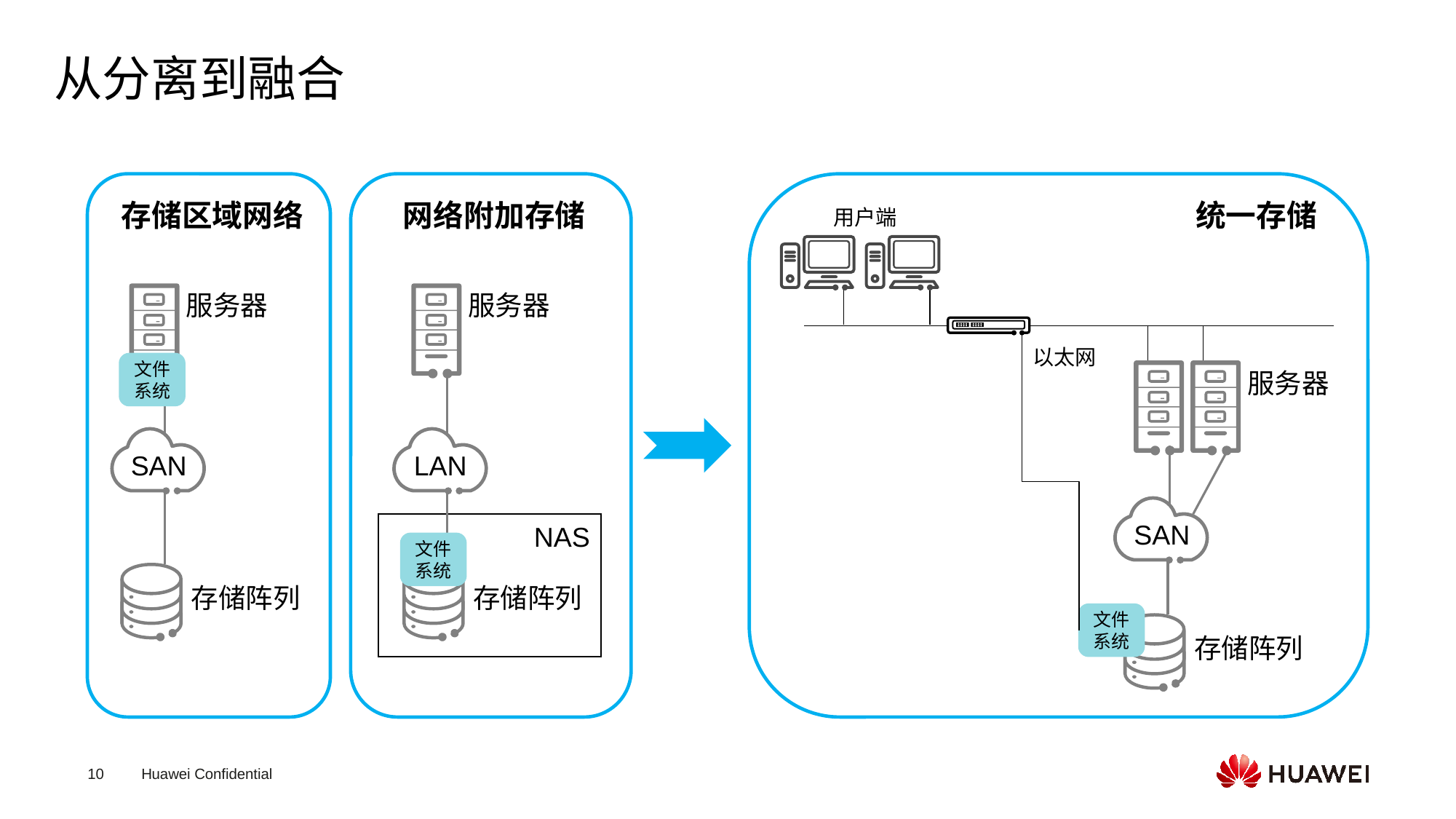

# 从分离到融合

存储区域网络
服务器

文件
系统

SAN

存储阵列

网络附加存储
服务器

LAN
NAS
文件
系统

存储阵列

统一存储
用户端

以太网

服务器

SAN
文件
系统

存储阵列